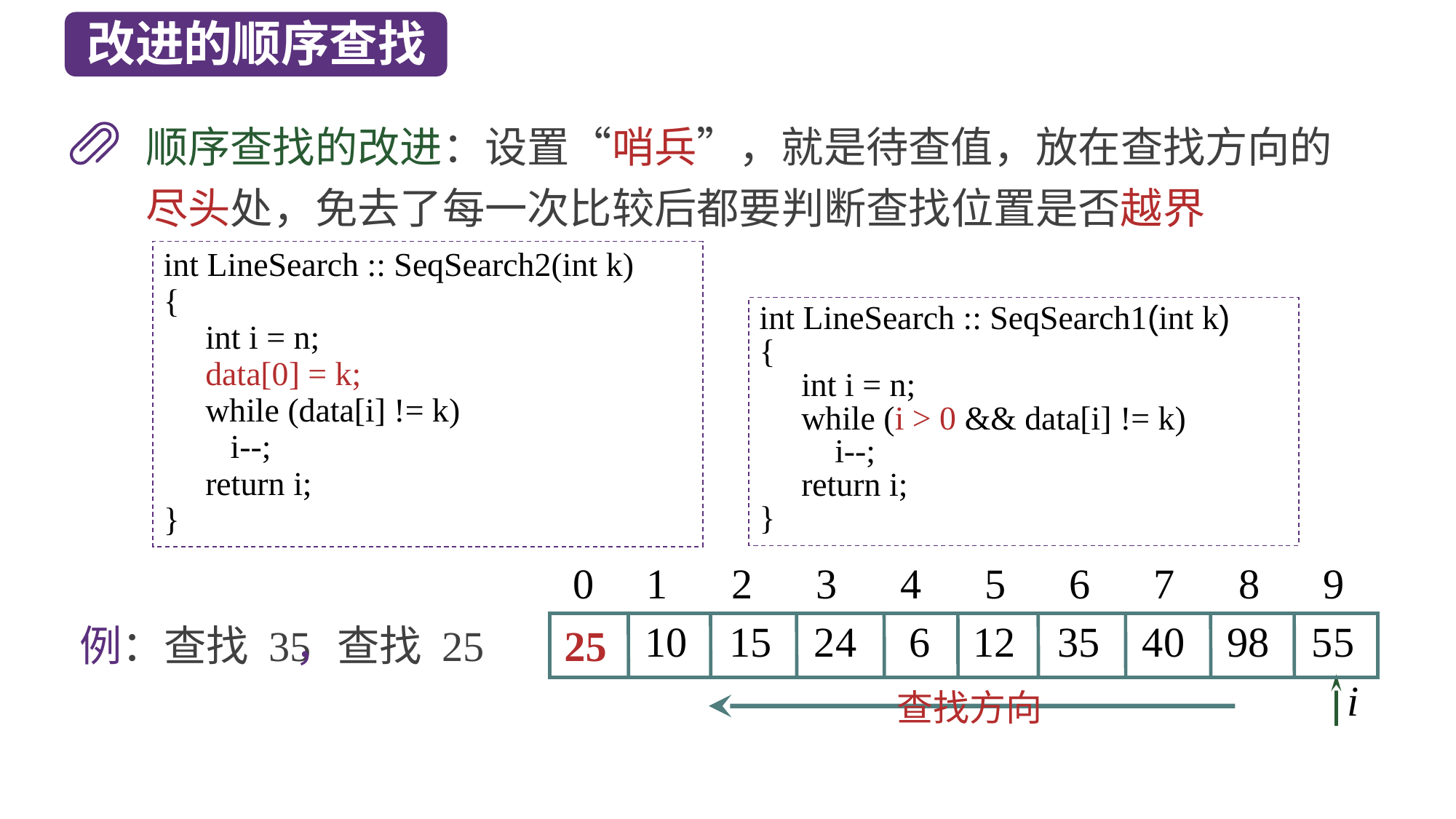

改进的顺序查找

顺序查找的改进：设置“哨兵”，就是待查值，放在查找方向的尽头处，免去了每一次比较后都要判断查找位置是否越界

int LineSearch :: SeqSearch2(int k)
{
     int i = n;
     data[0] = k;
     while (data[i] != k)
        i--;
     return i;
}
int LineSearch :: SeqSearch1(int k)
{
     int i = n;
     while (i > 0 && data[i] != k)
         i--;
     return i;
}
0     1      2      3      4      5      6      7      8      9
        10    15    24     6    12    35    40    98    55

例：查找 35
，查找 25
25
i

查找方向